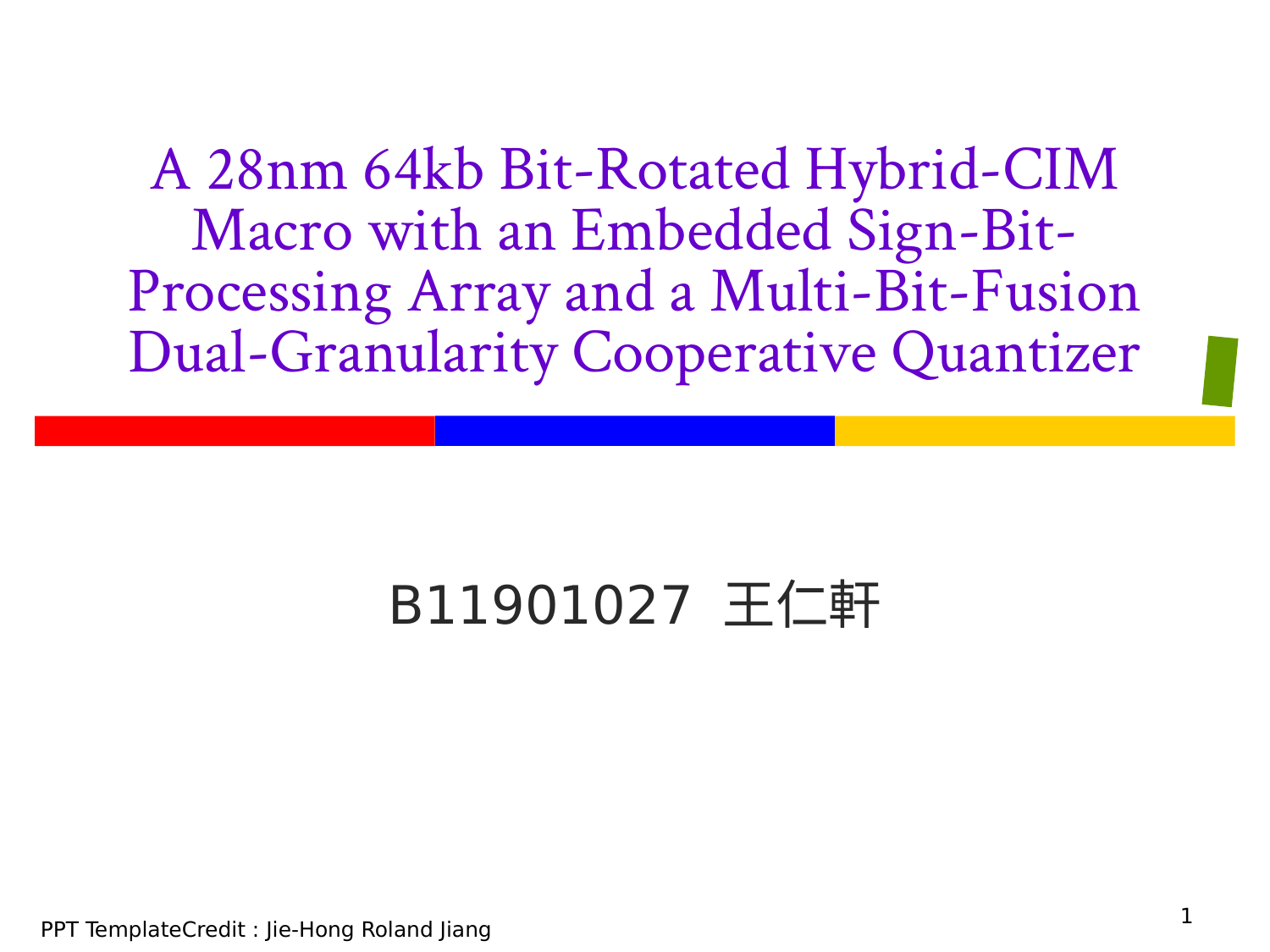

# A 28nm 64kb Bit-Rotated Hybrid-CIM Macro with an Embedded Sign-Bit-Processing Array and a Multi-Bit-Fusion Dual-Granularity Cooperative Quantizer
B11901027 王仁軒
1
PPT TemplateCredit : Jie-Hong Roland Jiang